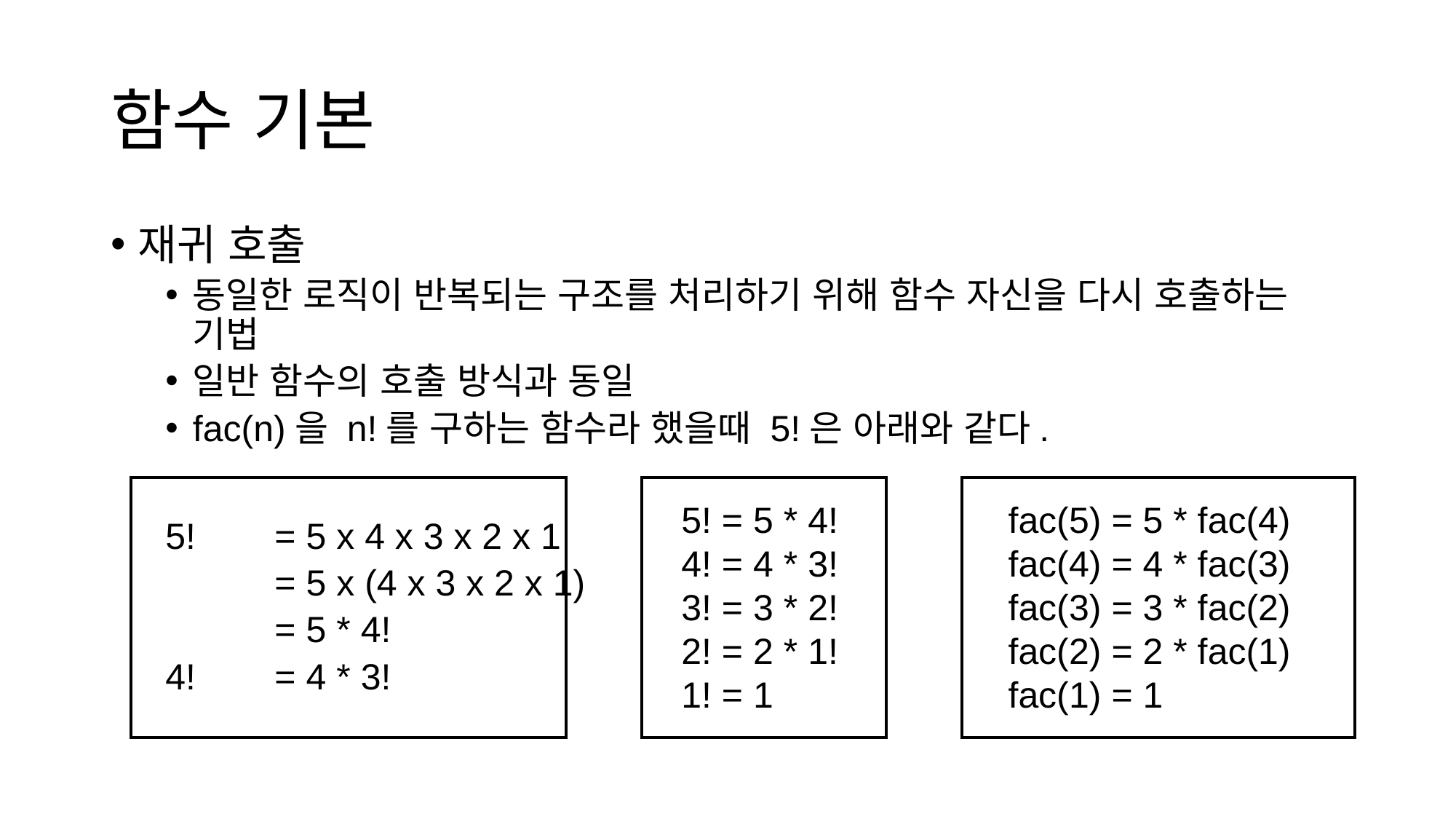

# 함수 기본
재귀 호출
동일한 로직이 반복되는 구조를 처리하기 위해 함수 자신을 다시 호출하는 기법
일반 함수의 호출 방식과 동일
fac(n)을 n!를 구하는 함수라 했을때 5!은 아래와 같다.

5! 	= 5 x 4 x 3 x 2 x 1
   	= 5 x (4 x 3 x 2 x 1)
	= 5 * 4!
4! 	= 4 * 3!

5! = 5 * 4!
4! = 4 * 3!
3! = 3 * 2!
2! = 2 * 1!
1! = 1
fac(5) = 5 * fac(4)
fac(4) = 4 * fac(3)
fac(3) = 3 * fac(2)
fac(2) = 2 * fac(1)
fac(1) = 1